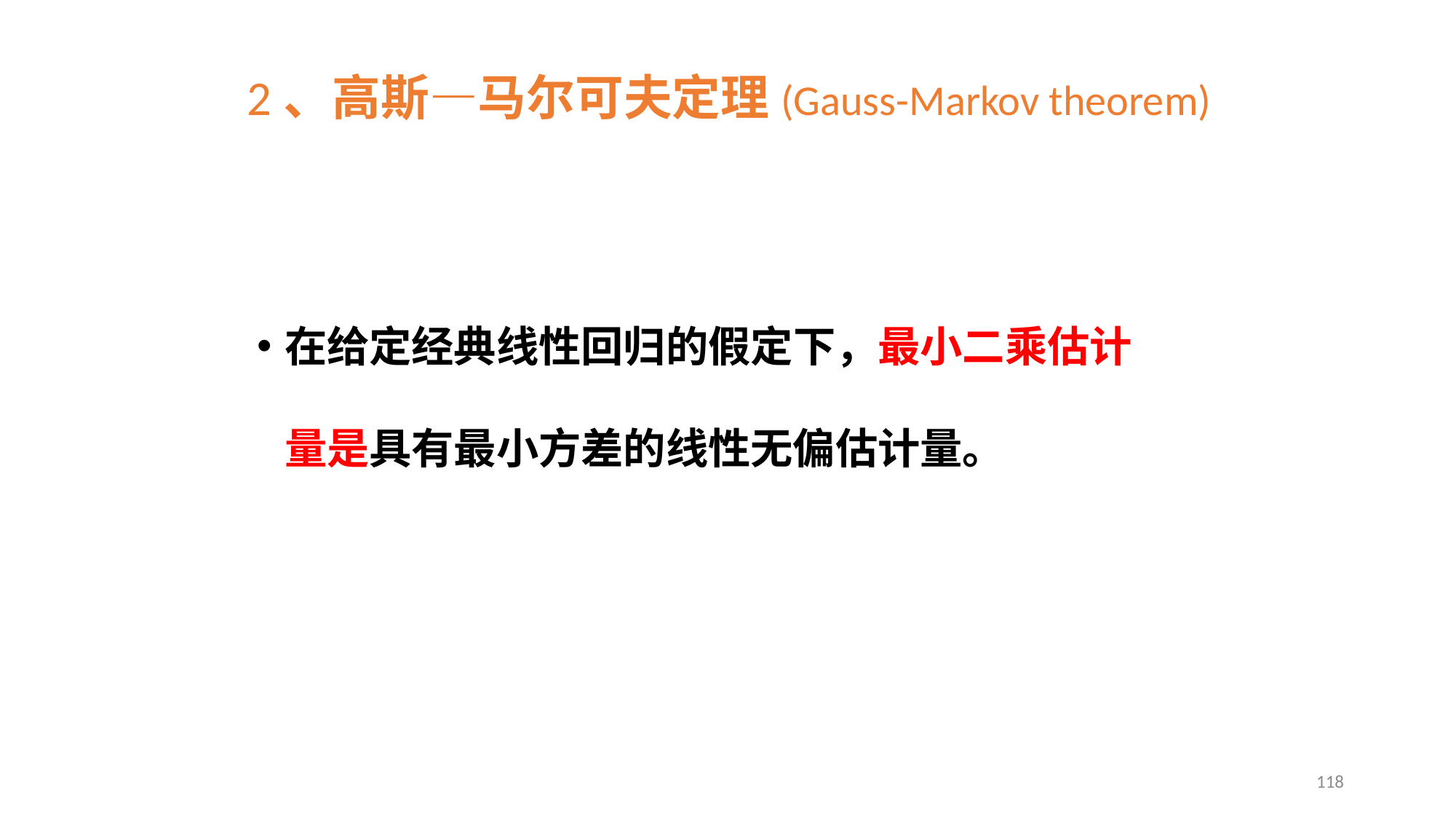

# 2、高斯—马尔可夫定理(Gauss-Markov theorem)
在给定经典线性回归的假定下，最小二乘估计量是具有最小方差的线性无偏估计量。
118